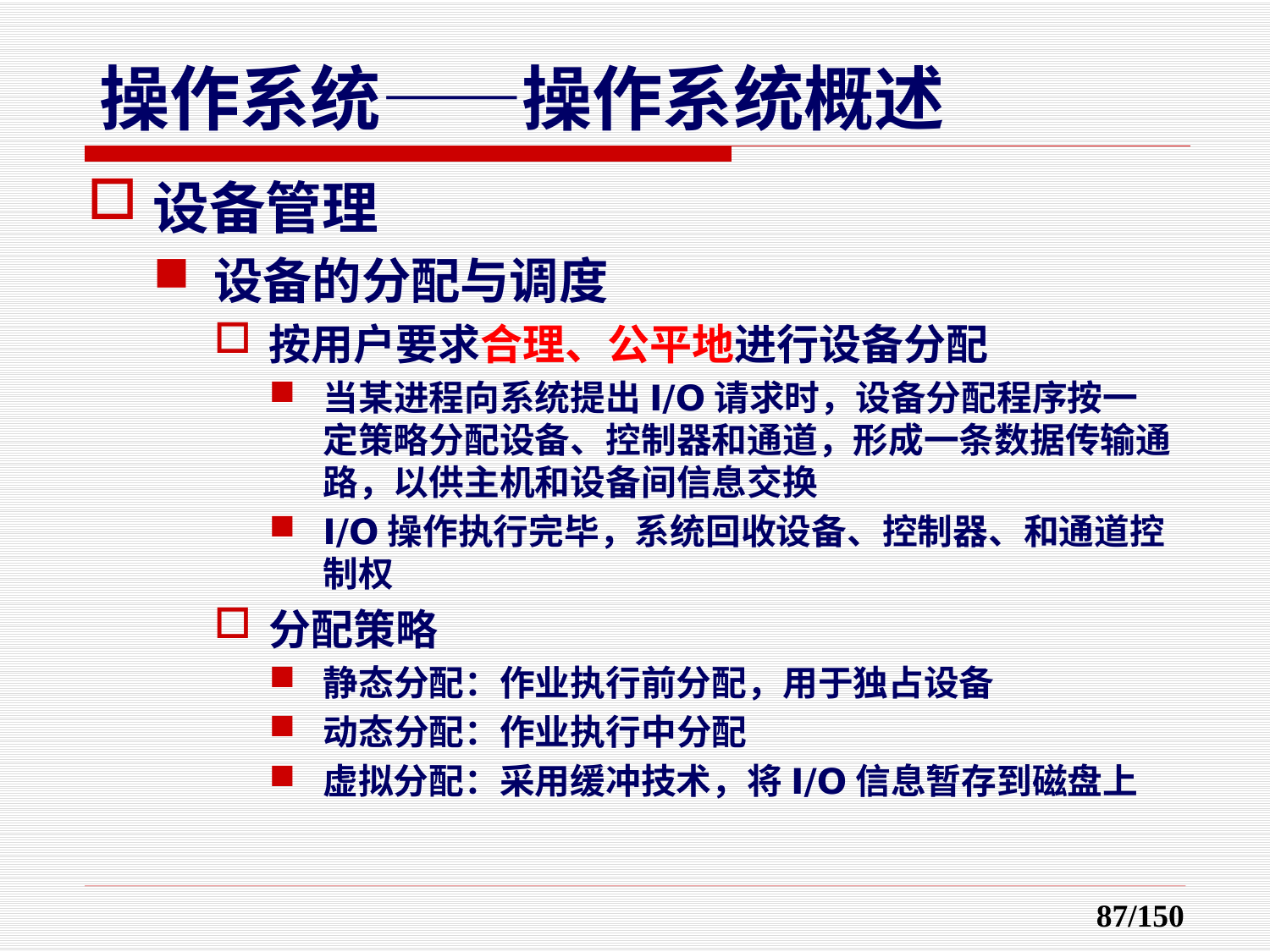

设备管理
设备的分配与调度
按用户要求合理、公平地进行设备分配
当某进程向系统提出I/O请求时，设备分配程序按一定策略分配设备、控制器和通道，形成一条数据传输通路，以供主机和设备间信息交换
I/O操作执行完毕，系统回收设备、控制器、和通道控制权
分配策略
静态分配：作业执行前分配，用于独占设备
动态分配：作业执行中分配
虚拟分配：采用缓冲技术，将I/O信息暂存到磁盘上